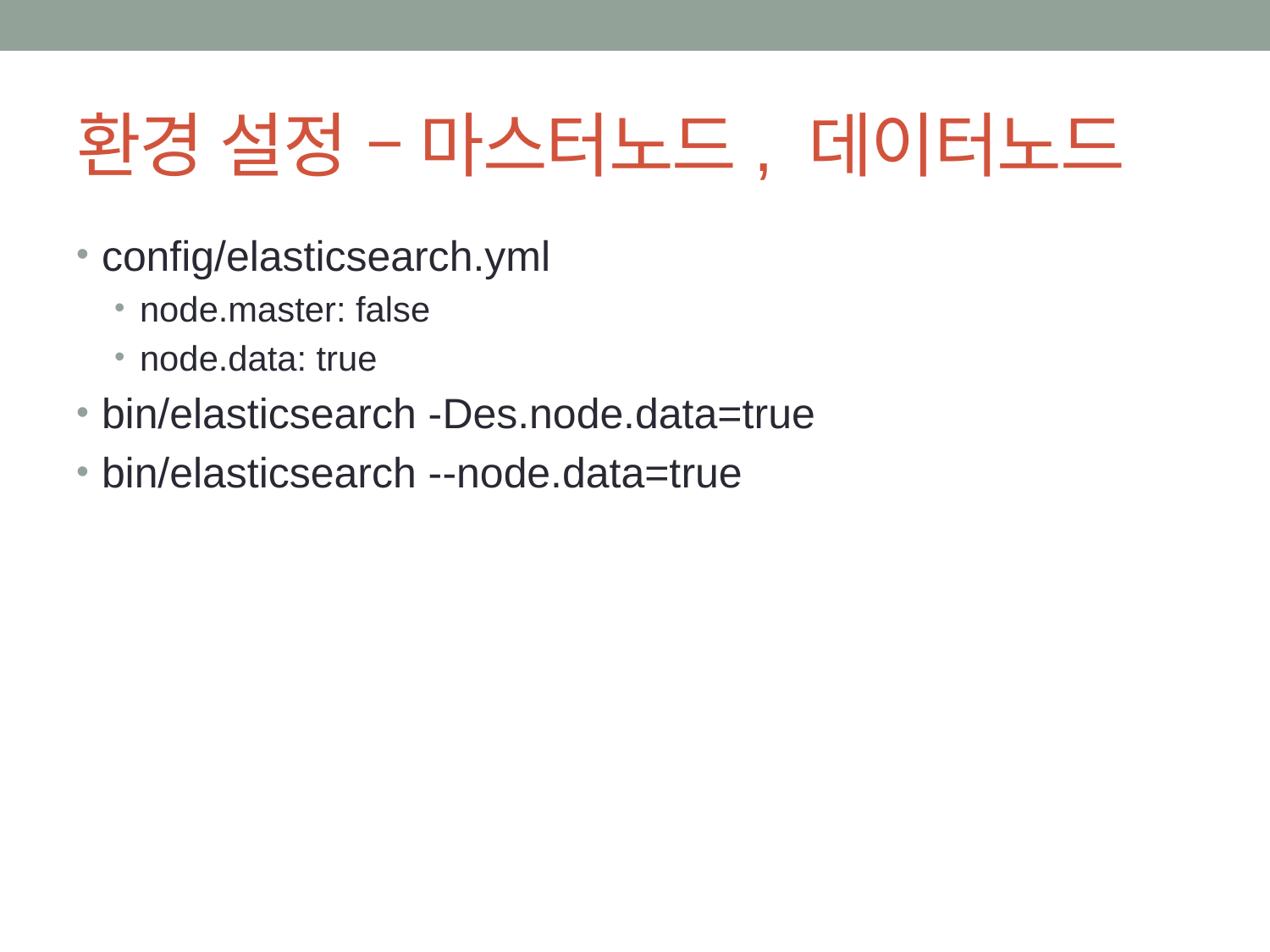

# 환경 설정 – 마스터노드, 데이터노드
config/elasticsearch.yml
node.master: false
node.data: true
bin/elasticsearch -Des.node.data=true
bin/elasticsearch --node.data=true